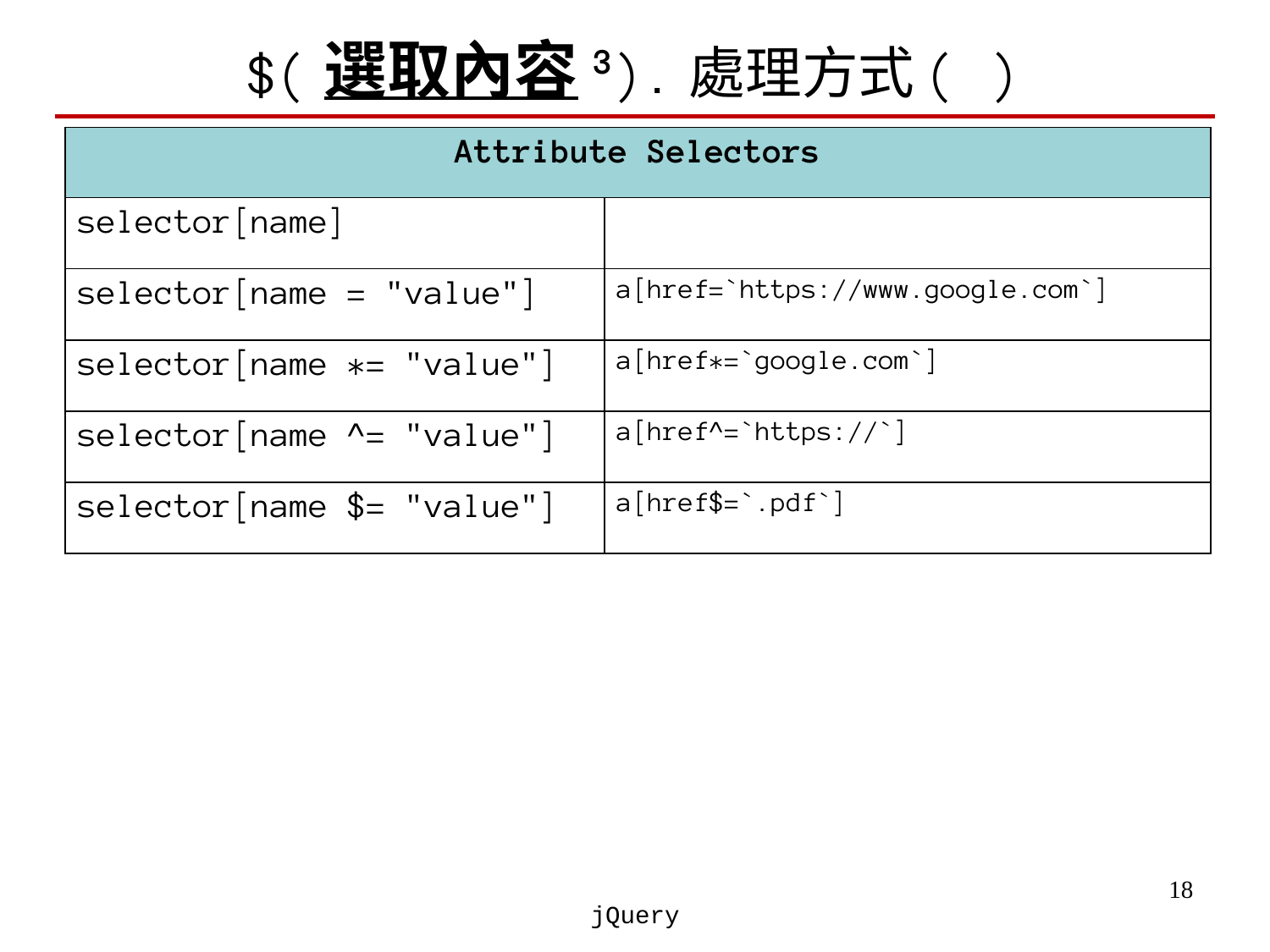

# $(選取內容3).處理方式( )
| Attribute Selectors |  |
| --- | --- |
| selector[name] |  |
| selector[name = "value"] | a[href=`https://www.google.com`] |
| selector[name \*= "value"] | a[href\*=`google.com`] |
| selector[name ^= "value"] | a[href^=`https://`] |
| selector[name $= "value"] | a[href$=`.pdf`] |
18
jQuery